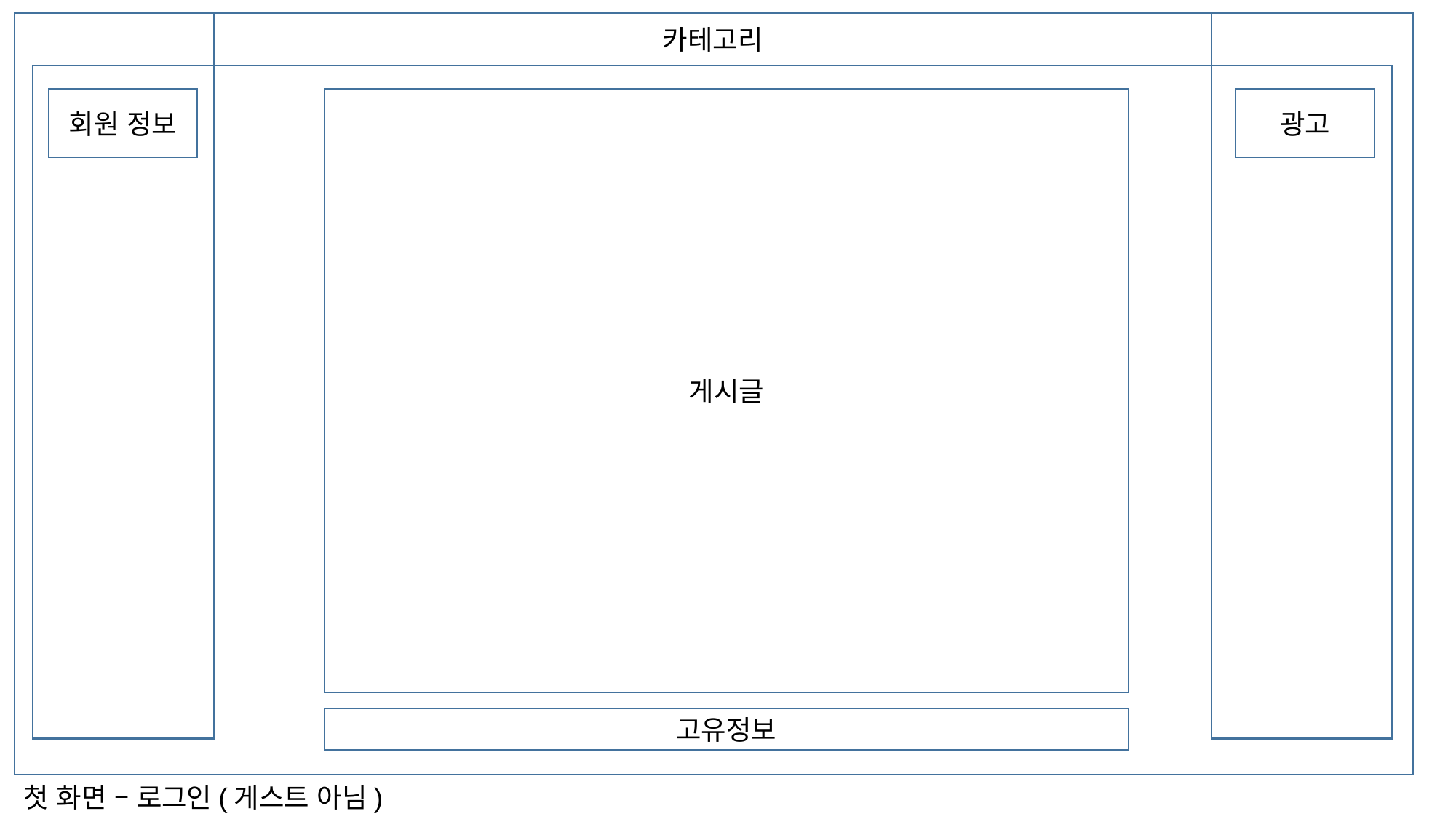

카테고리

회원 정보
게시글
광고
고유정보
첫 화면 – 로그인(게스트 아님)